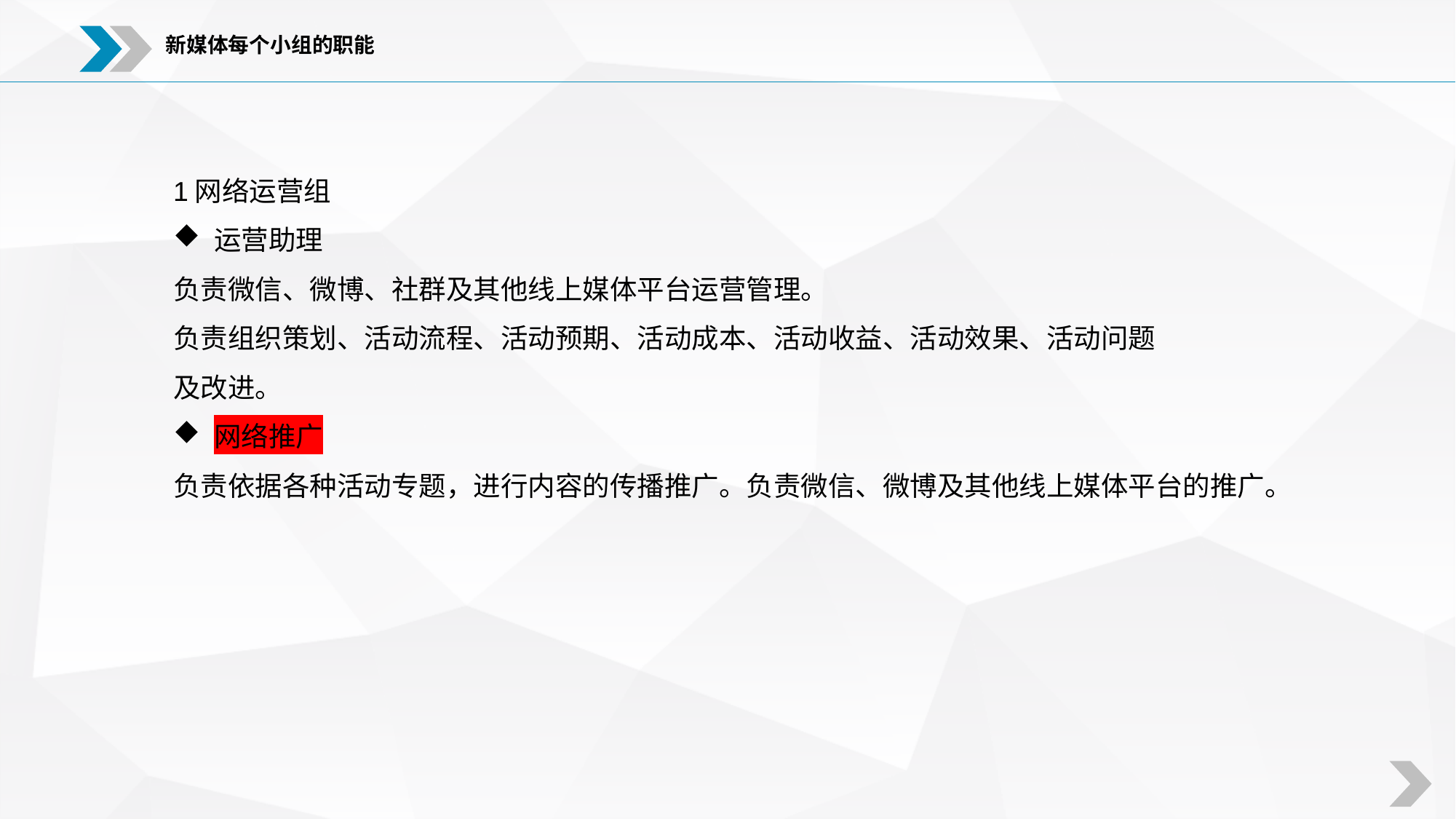

新媒体每个小组的职能
1网络运营组
运营助理
负责微信、微博、社群及其他线上媒体平台运营管理。
负责组织策划、活动流程、活动预期、活动成本、活动收益、活动效果、活动问题
及改进。
网络推广
负责依据各种活动专题，进行内容的传播推广。负责微信、微博及其他线上媒体平台的推广。